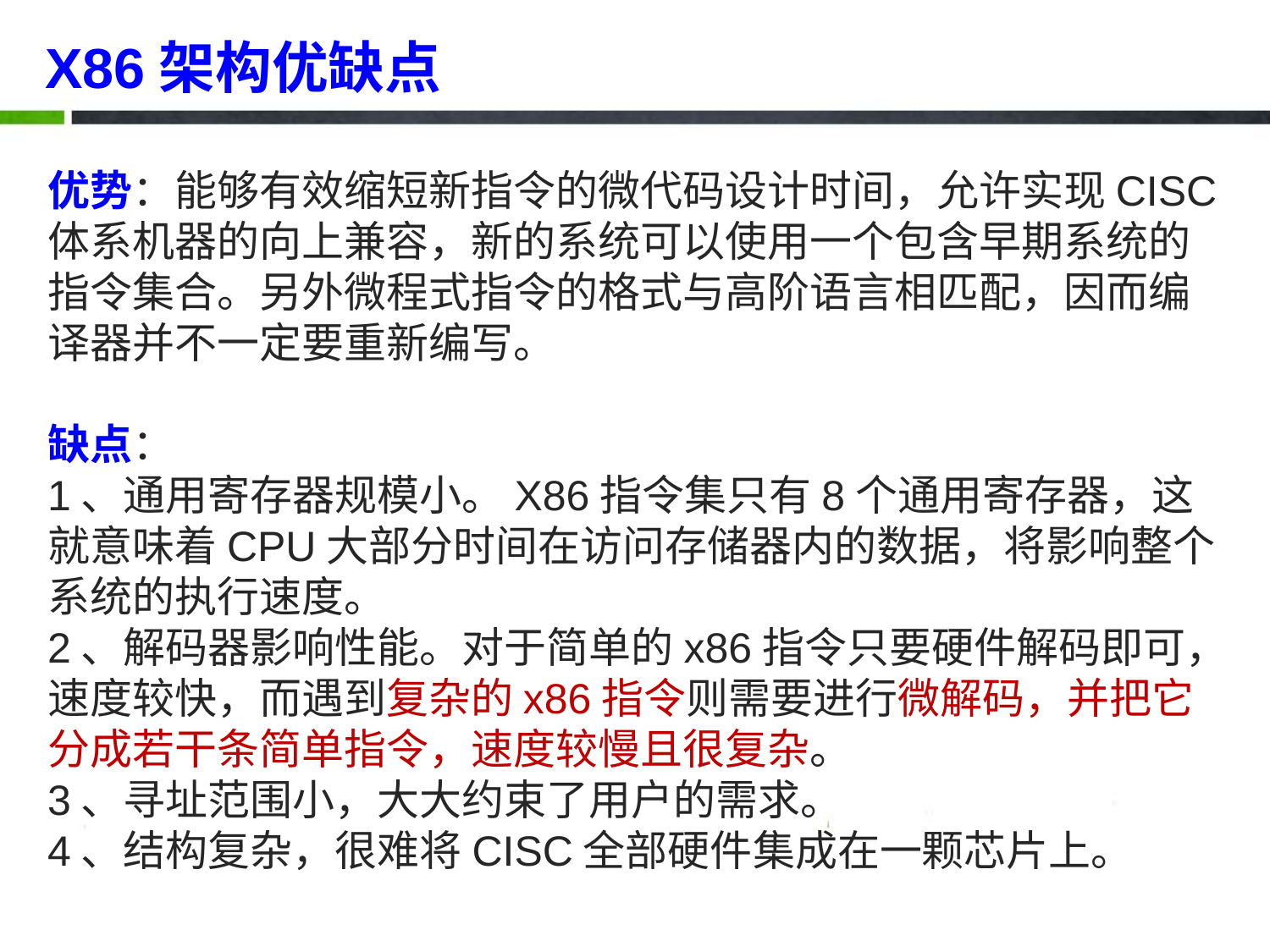

X86架构优缺点
优势：能够有效缩短新指令的微代码设计时间，允许实现CISC体系机器的向上兼容，新的系统可以使用一个包含早期系统的指令集合。另外微程式指令的格式与高阶语言相匹配，因而编译器并不一定要重新编写。

缺点：
1、通用寄存器规模小。X86指令集只有8个通用寄存器，这就意味着CPU大部分时间在访问存储器内的数据，将影响整个系统的执行速度。
2、解码器影响性能。对于简单的x86指令只要硬件解码即可，速度较快，而遇到复杂的x86指令则需要进行微解码，并把它分成若干条简单指令，速度较慢且很复杂。
3、寻址范围小，大大约束了用户的需求。
4、结构复杂，很难将CISC全部硬件集成在一颗芯片上。
39